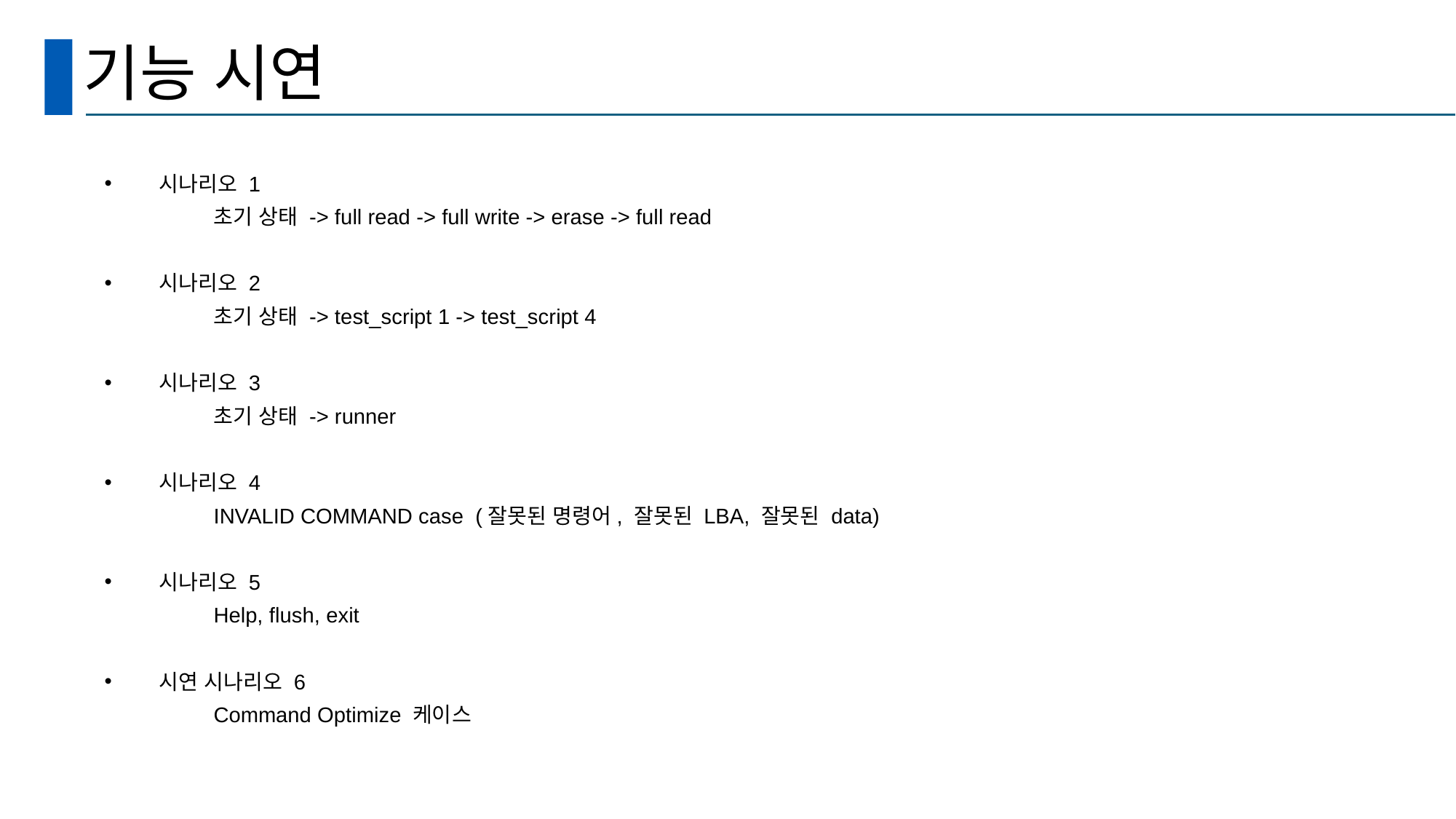

# 기능 시연
시나리오 1
	초기 상태 -> full read -> full write -> erase -> full read

시나리오 2
	초기 상태 -> test_script 1 -> test_script 4

시나리오 3
	초기 상태 -> runner

시나리오 4
	INVALID COMMAND case  (잘못된 명령어, 잘못된 LBA, 잘못된 data)

시나리오 5
	Help, flush, exit

시연 시나리오 6
	Command Optimize 케이스